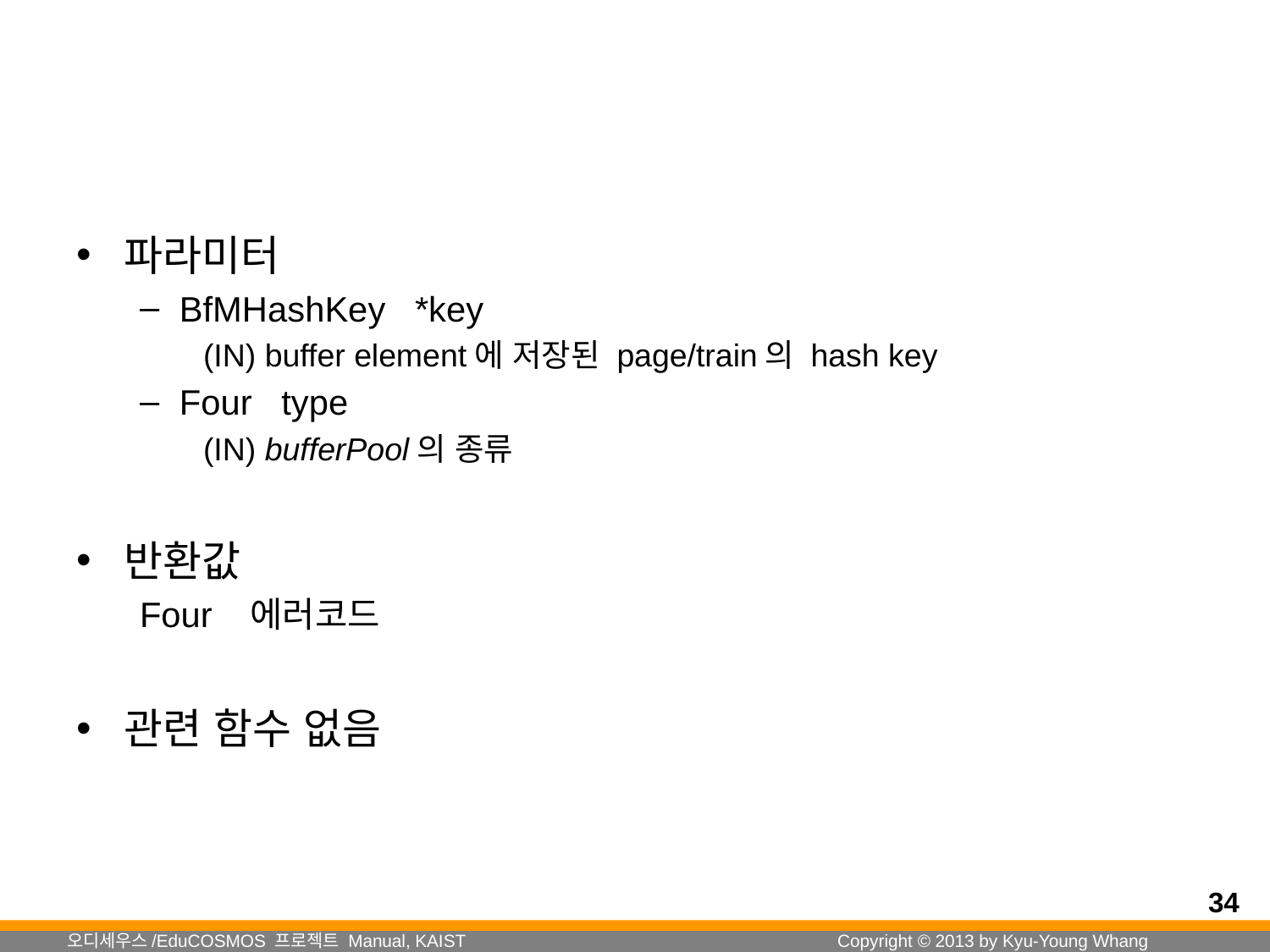

#
파라미터
BfMHashKey   *key
(IN) buffer element에 저장된 page/train의 hash key
Four   type
(IN) bufferPool의 종류

반환값
Four   에러코드

관련 함수 없음